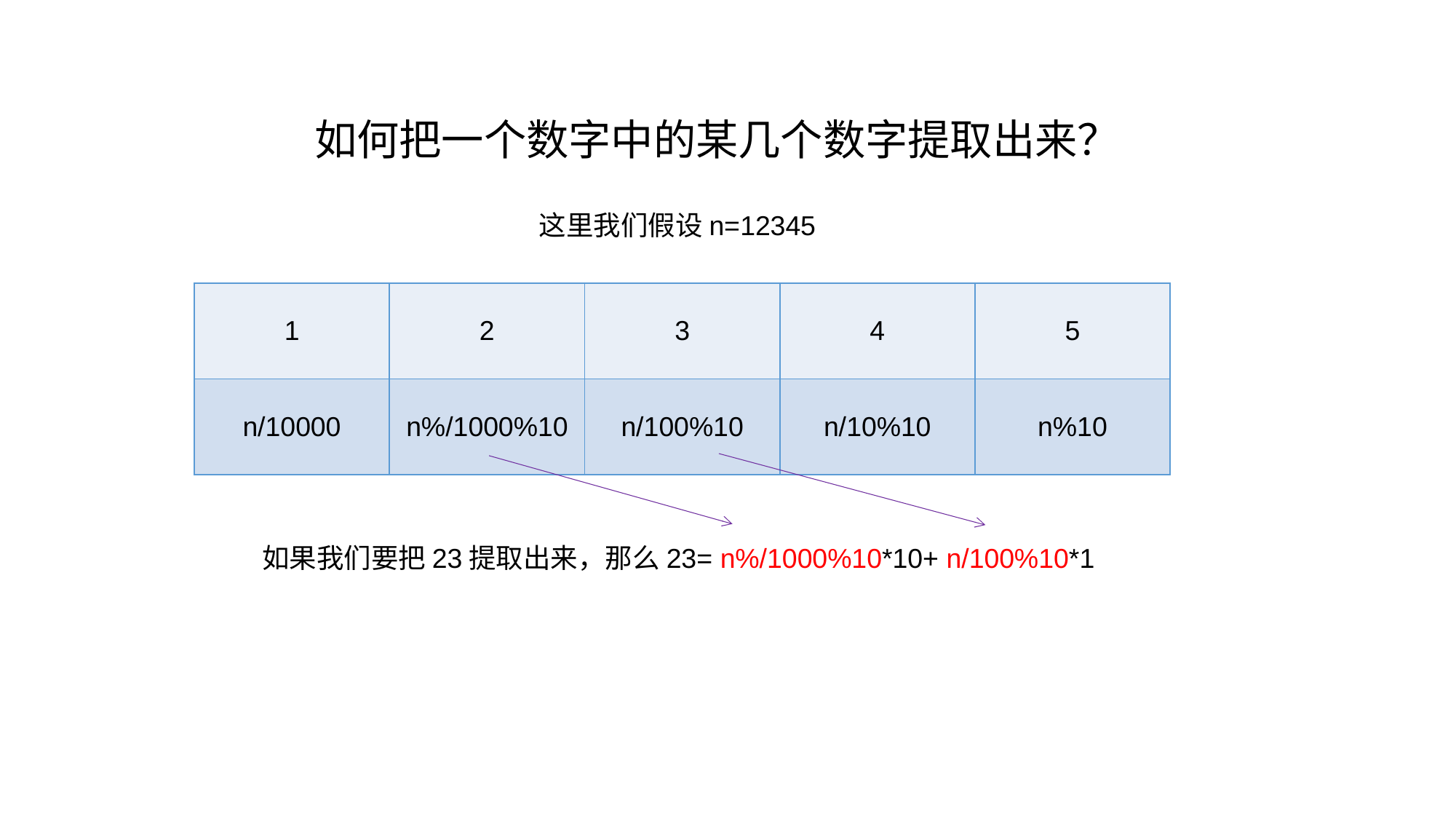

如何把一个数字中的某几个数字提取出来？
这里我们假设n=12345
| 1 | 2 | 3 | 4 | 5 |
| --- | --- | --- | --- | --- |
| n/10000 | n%/1000%10 | n/100%10 | n/10%10 | n%10 |
如果我们要把23提取出来，那么23= n%/1000%10*10+ n/100%10*1